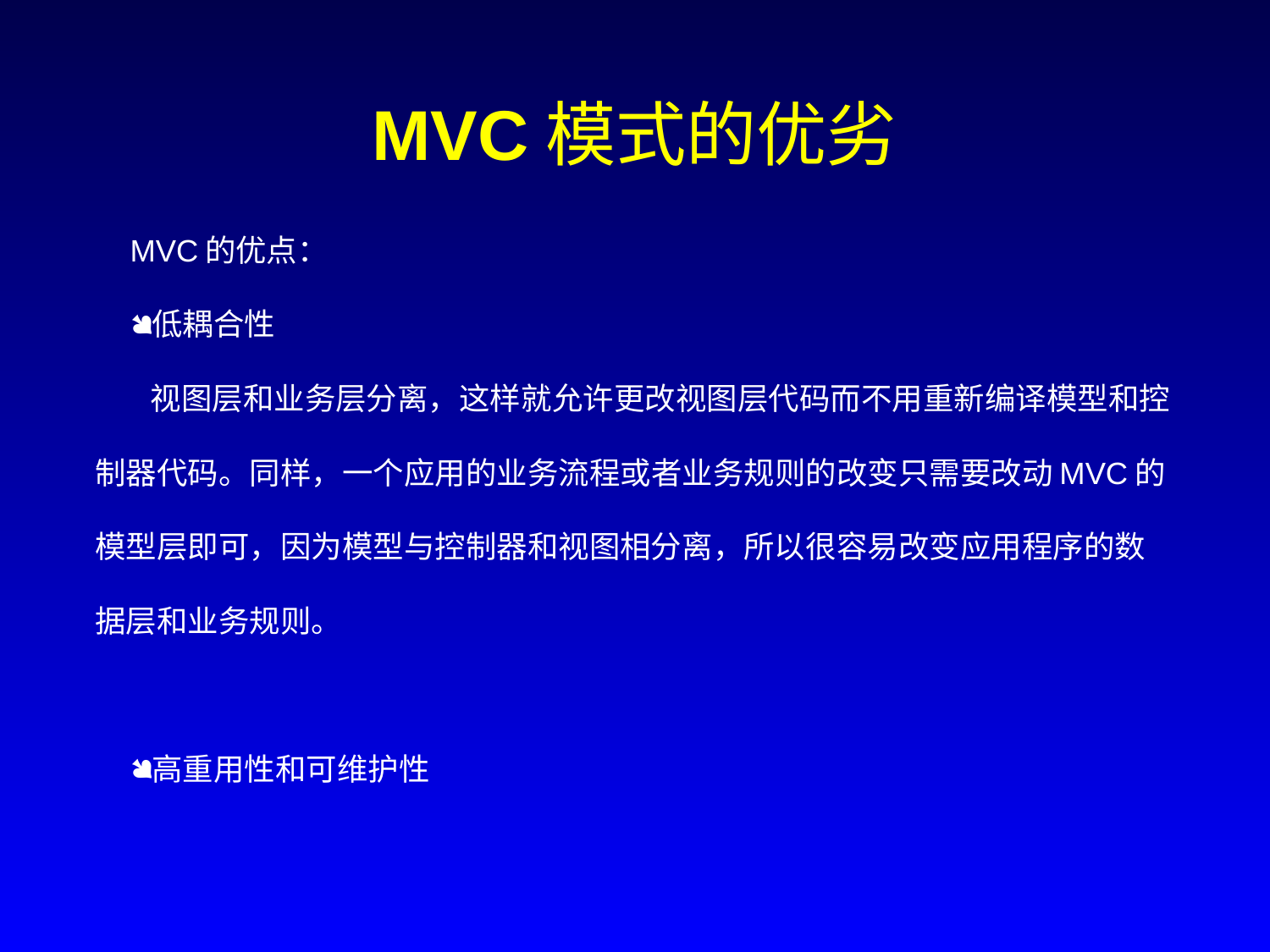

MVC模式的优劣
MVC的优点：
低耦合性
  视图层和业务层分离，这样就允许更改视图层代码而不用重新编译模型和控制器代码。同样，一个应用的业务流程或者业务规则的改变只需要改动MVC的模型层即可，因为模型与控制器和视图相分离，所以很容易改变应用程序的数据层和业务规则。

高重用性和可维护性